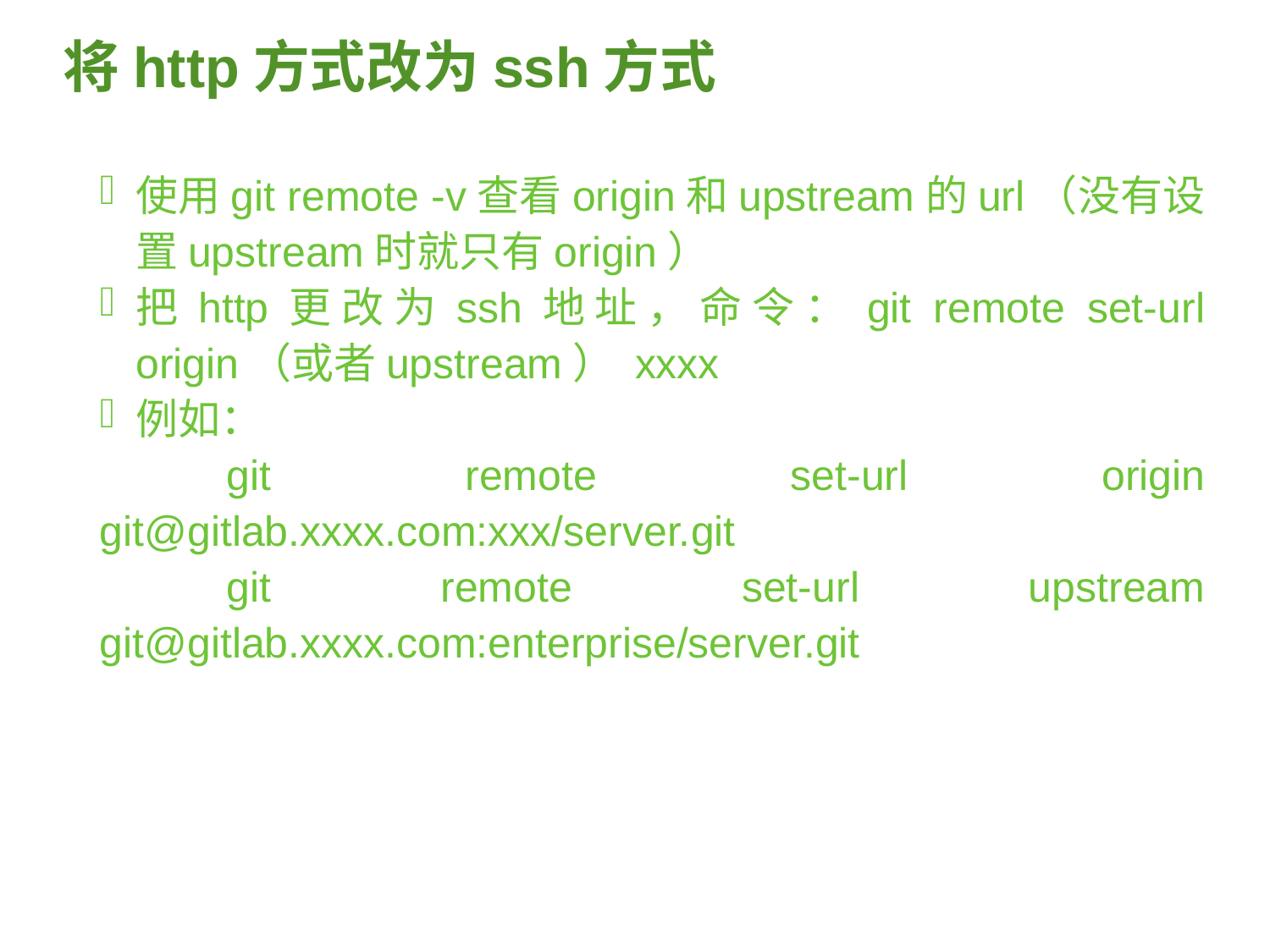

将http方式改为ssh方式
使用git remote -v查看origin和upstream的url（没有设置upstream时就只有origin）
把http更改为ssh地址，命令：git remote set-url origin（或者upstream） xxxx
例如：
	git remote set-url origin git@gitlab.xxxx.com:xxx/server.git
	git remote set-url upstream git@gitlab.xxxx.com:enterprise/server.git